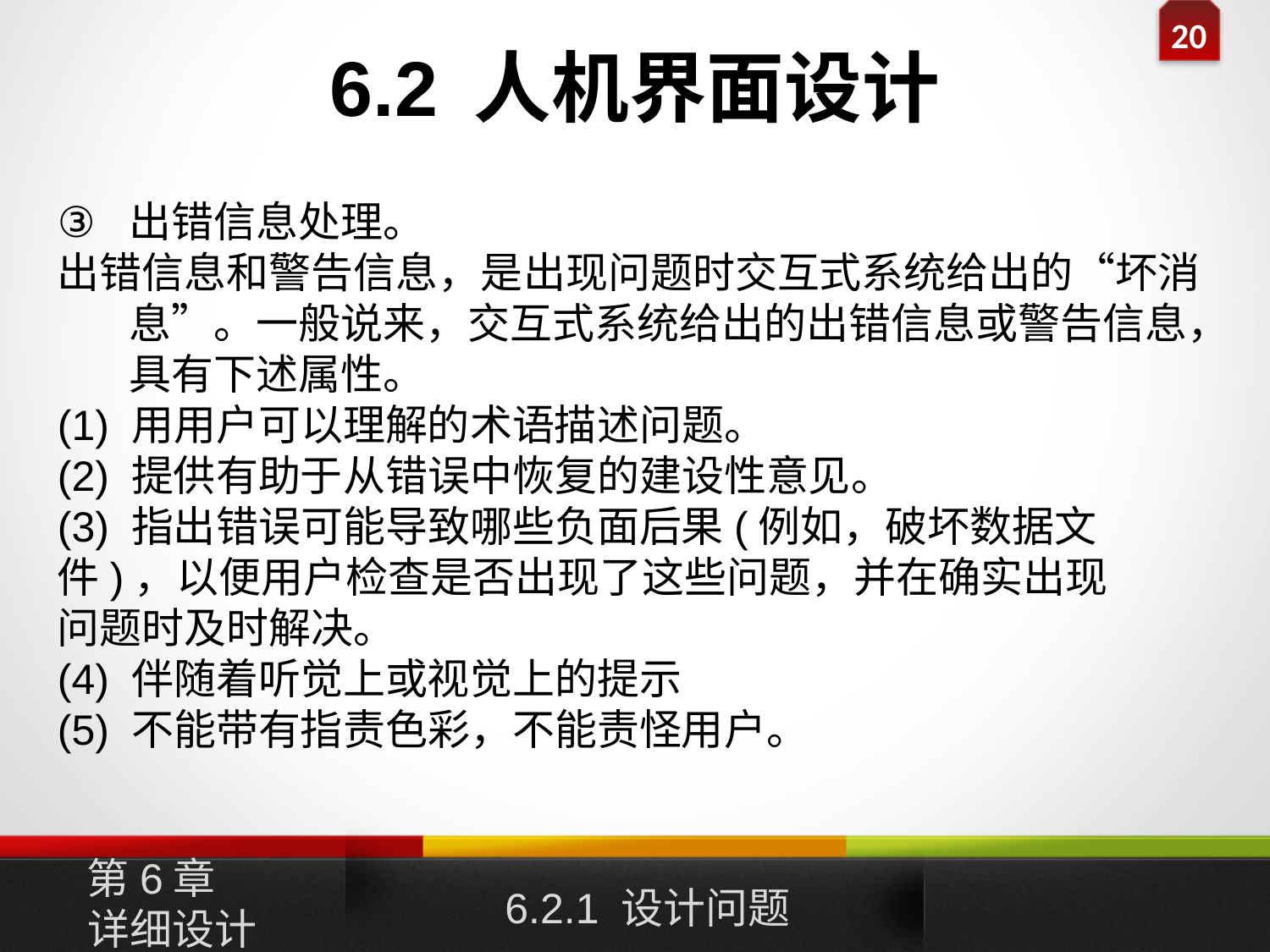

# 6.2 人机界面设计
出错信息处理。
出错信息和警告信息，是出现问题时交互式系统给出的“坏消息”。一般说来，交互式系统给出的出错信息或警告信息，具有下述属性。
(1) 用用户可以理解的术语描述问题。
(2) 提供有助于从错误中恢复的建设性意见。
(3) 指出错误可能导致哪些负面后果(例如，破坏数据文
件)，以便用户检查是否出现了这些问题，并在确实出现
问题时及时解决。
(4) 伴随着听觉上或视觉上的提示
(5) 不能带有指责色彩，不能责怪用户。
第6章
详细设计
6.2.1 设计问题